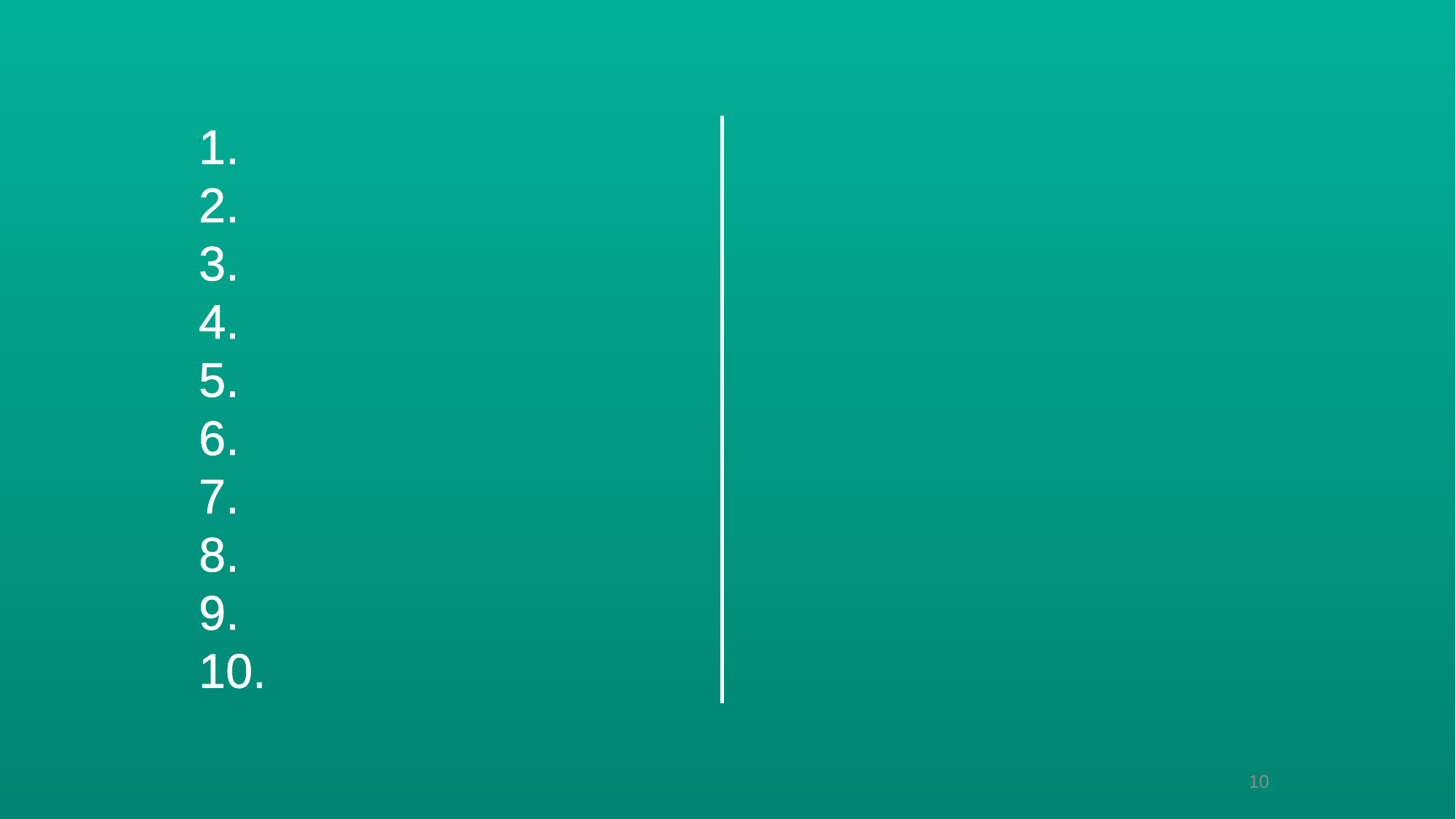

요구사항 정리
유스케이스
요구사항 CRUD
저장단위 DB
주요 서비스 기능
프로젝트 CRUD
ER-Diagram
클래스 다이어그램
MVC Pattern
API 문서화

Part 2
10